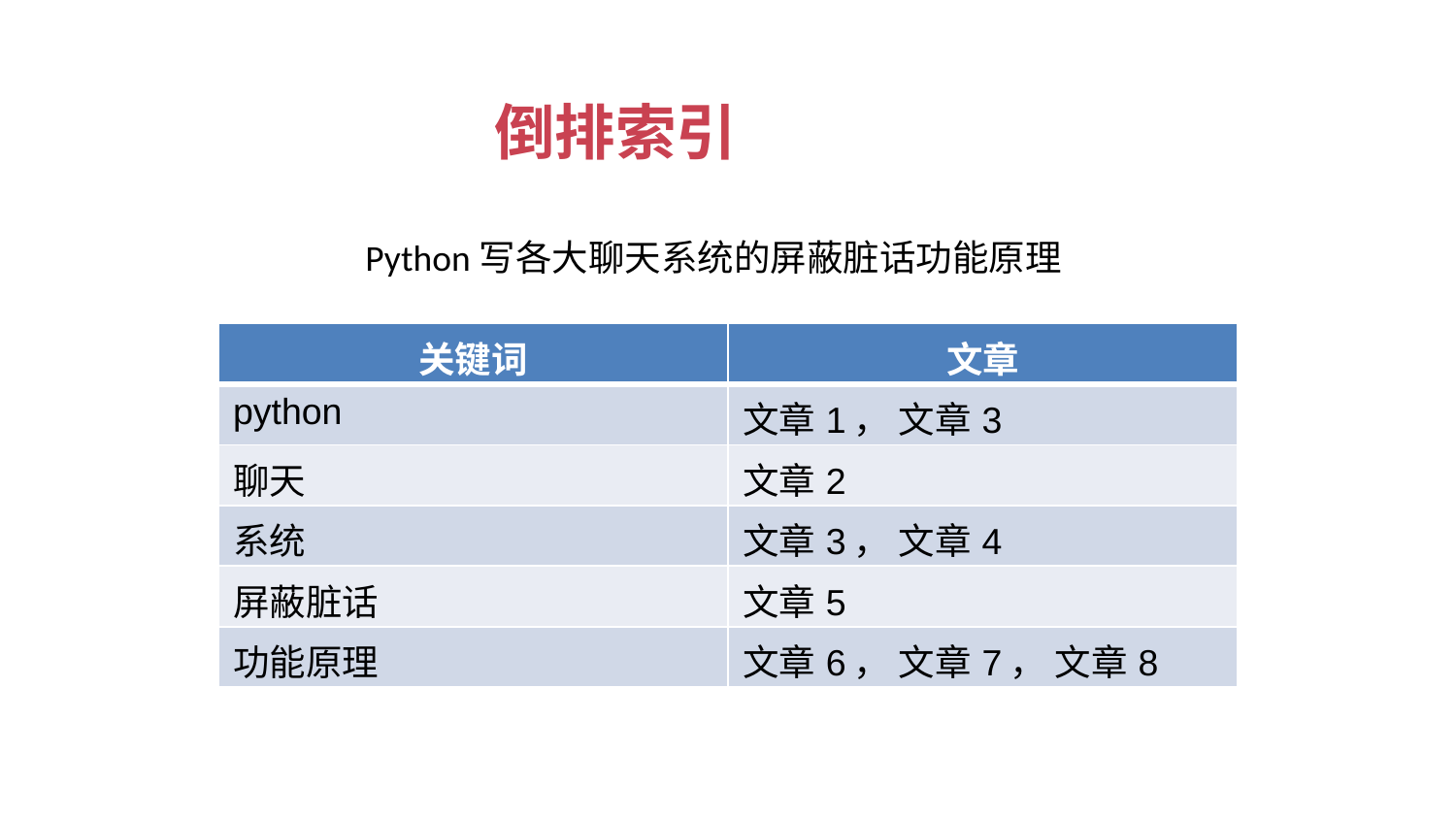

倒排索引
Python写各大聊天系统的屏蔽脏话功能原理
| 关键词 | 文章 |
| --- | --- |
| python | 文章1， 文章3 |
| 聊天 | 文章2 |
| 系统 | 文章3， 文章4 |
| 屏蔽脏话 | 文章5 |
| 功能原理 | 文章6， 文章7， 文章8 |